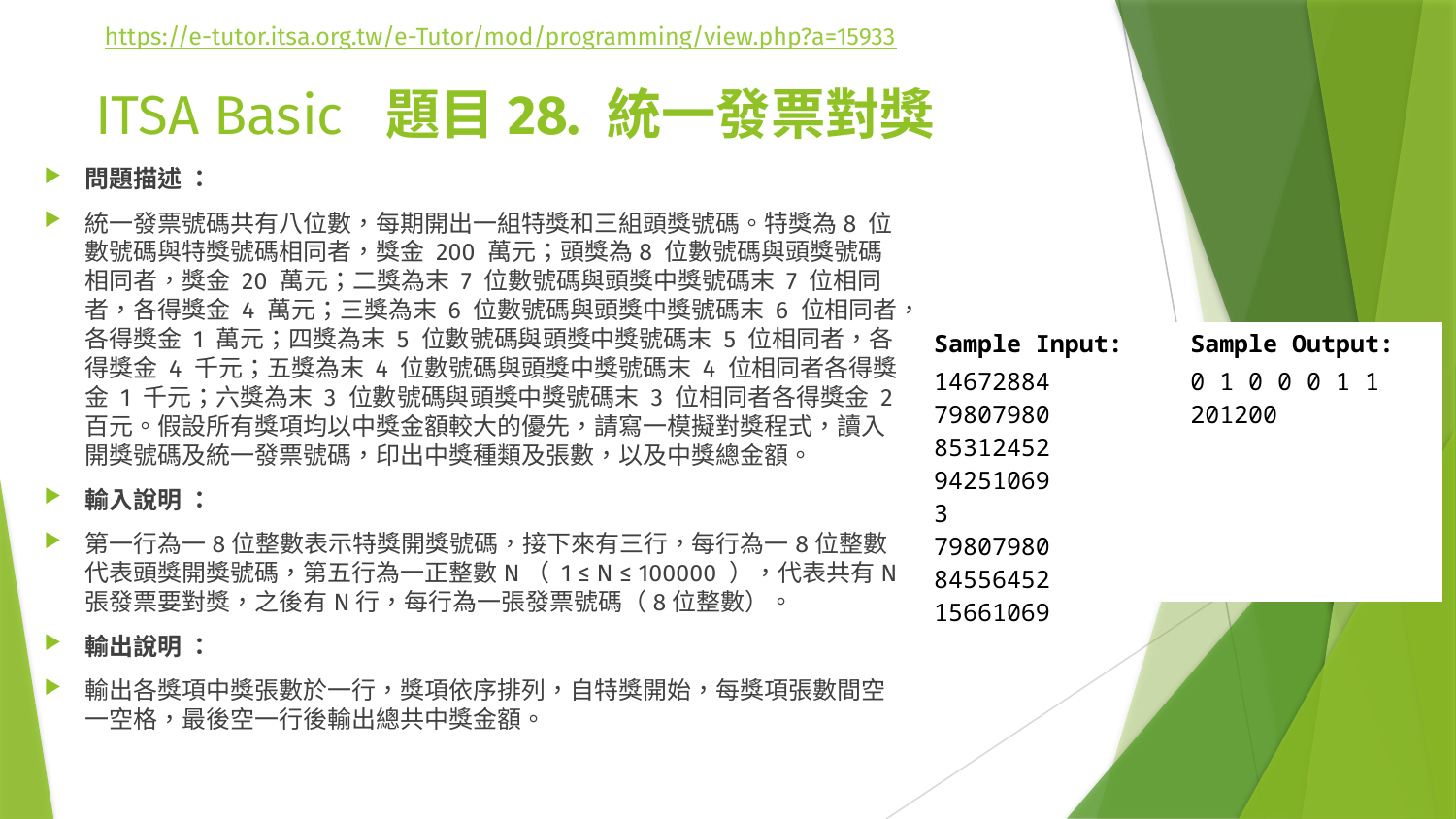

https://e-tutor.itsa.org.tw/e-Tutor/mod/programming/view.php?a=15933
# ITSA Basic  題目28. 統一發票對獎
問題描述 ：
統一發票號碼共有八位數，每期開出一組特獎和三組頭獎號碼。特獎為8 位數號碼與特獎號碼相同者，獎金 200 萬元；頭獎為8 位數號碼與頭獎號碼相同者，獎金 20 萬元；二獎為末 7 位數號碼與頭獎中獎號碼末 7 位相同者，各得獎金 4 萬元；三獎為末 6 位數號碼與頭獎中獎號碼末 6 位相同者，各得獎金 1 萬元；四獎為末 5 位數號碼與頭獎中獎號碼末 5 位相同者，各得獎金 4 千元；五獎為末 4 位數號碼與頭獎中獎號碼末 4 位相同者各得獎金 1 千元；六獎為末 3 位數號碼與頭獎中獎號碼末 3 位相同者各得獎金 2 百元。假設所有獎項均以中獎金額較大的優先，請寫一模擬對獎程式，讀入開獎號碼及統一發票號碼，印出中獎種類及張數，以及中獎總金額。
輸入說明 ：
第一行為一8位整數表示特獎開獎號碼，接下來有三行，每行為一8位整數代表頭獎開獎號碼，第五行為一正整數N（ 1 ≤ N ≤ 100000 ），代表共有N張發票要對獎，之後有N行，每行為一張發票號碼（8位整數）。
輸出說明 ：
輸出各獎項中獎張數於一行，獎項依序排列，自特獎開始，每獎項張數間空一空格，最後空一行後輸出總共中獎金額。

| Sample Input: | Sample Output: |
| --- | --- |
| 14672884 79807980 85312452 94251069 3 79807980 84556452 15661069 | 0 1 0 0 0 1 1 201200 |